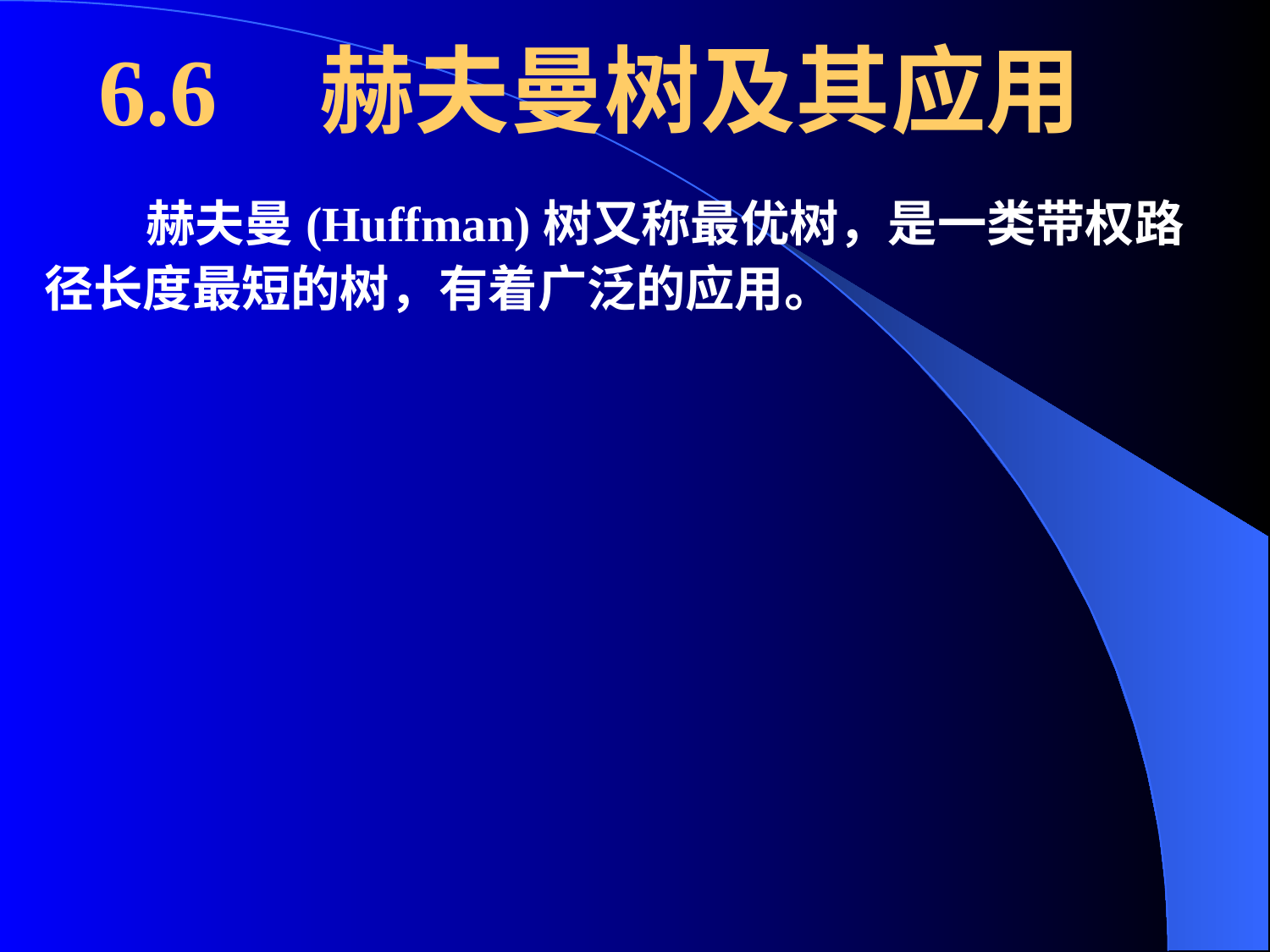

# 6.6   赫夫曼树及其应用
        赫夫曼(Huffman)树又称最优树，是一类带权路径长度最短的树，有着广泛的应用。